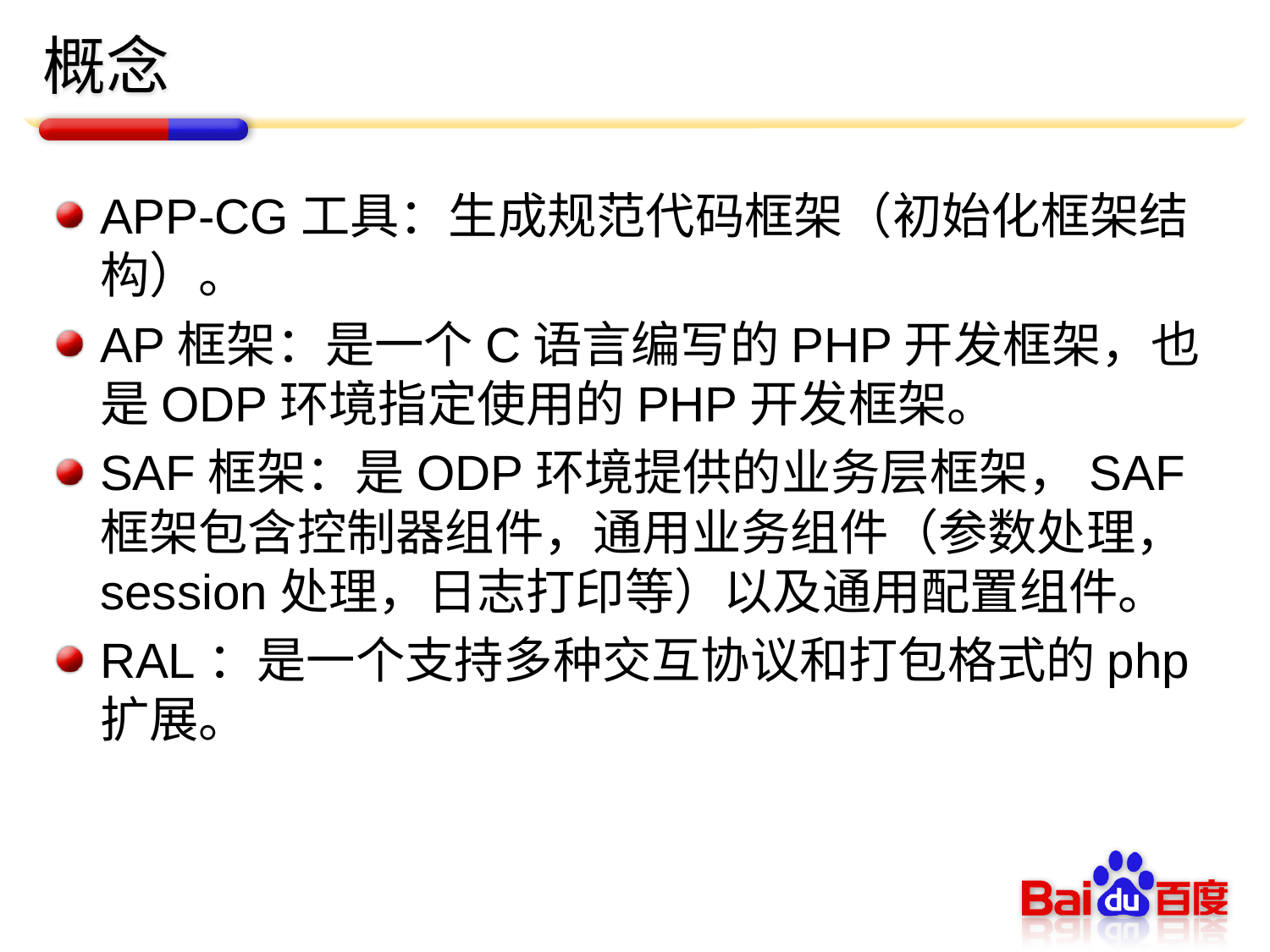

# 概念
APP-CG工具：生成规范代码框架（初始化框架结构）。
AP框架：是一个C语言编写的PHP开发框架，也是ODP环境指定使用的PHP开发框架。
SAF框架：是ODP环境提供的业务层框架，SAF框架包含控制器组件，通用业务组件（参数处理，session处理，日志打印等）以及通用配置组件。
RAL：是一个支持多种交互协议和打包格式的php扩展。